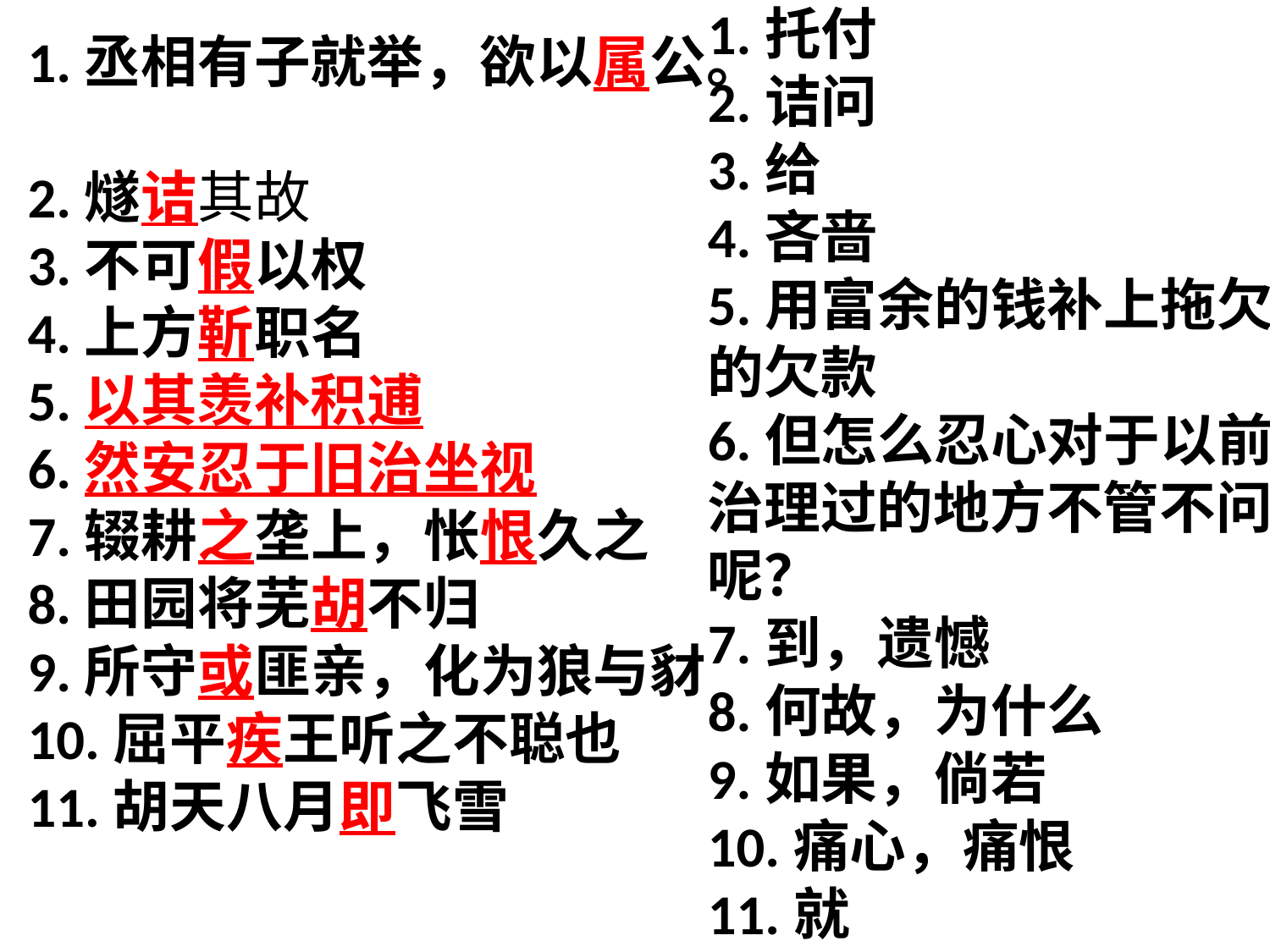

# 1.丞相有子就举，欲以属公。 2.燧诘其故 3.不可假以权 4.上方靳职名 5.以其羡补积逋 6.然安忍于旧治坐视 7.辍耕之垄上，怅恨久之 8.田园将芜胡不归 9.所守或匪亲，化为狼与豺 10.屈平疾王听之不聪也 11.胡天八月即飞雪
1.托付
2.诘问
3.给
4.吝啬
5.用富余的钱补上拖欠的欠款
6.但怎么忍心对于以前治理过的地方不管不问呢？
7.到，遗憾
8.何故，为什么
9.如果，倘若
10.痛心，痛恨
11.就